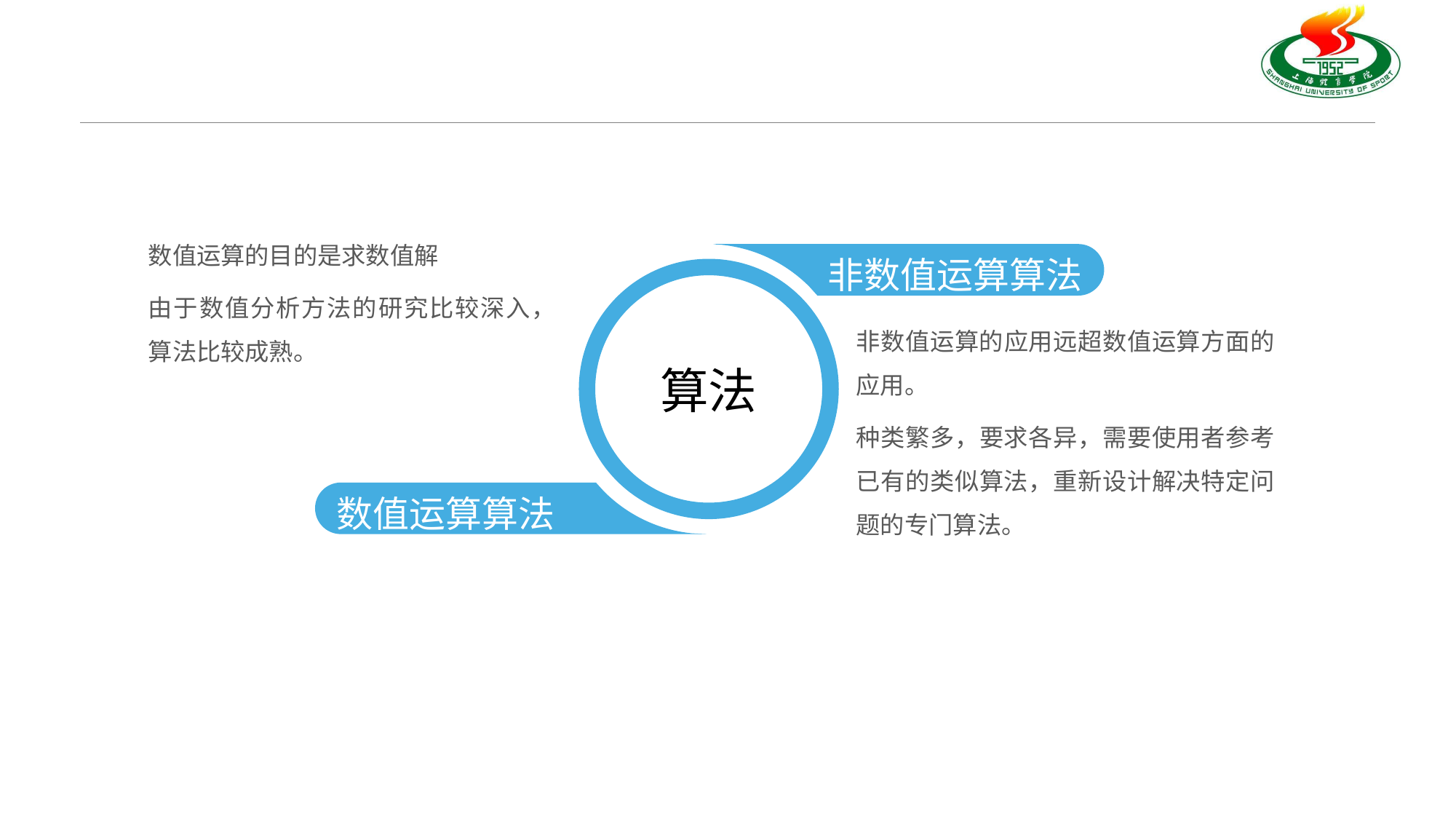

数值运算的目的是求数值解
由于数值分析方法的研究比较深入，算法比较成熟。
非数值运算算法
算法
非数值运算的应用远超数值运算方面的应用。
种类繁多，要求各异，需要使用者参考已有的类似算法，重新设计解决特定问题的专门算法。
数值运算算法